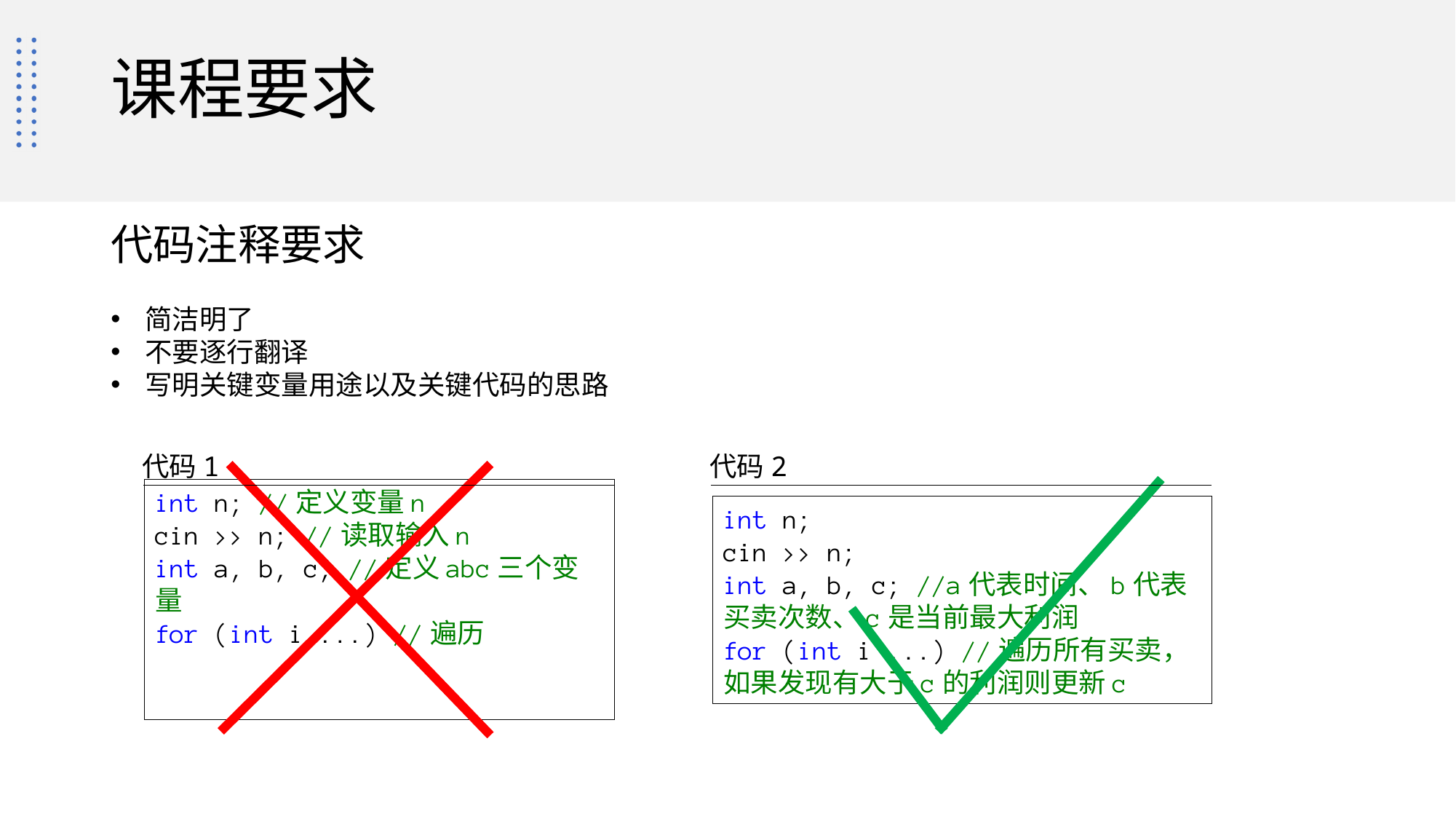

# 课程要求
代码注释要求
简洁明了
不要逐行翻译
写明关键变量用途以及关键代码的思路
代码1
代码2
int n; //定义变量n
cin >> n; //读取输入n
int a, b, c; //定义abc三个变量
for (int i ...) //遍历

int n;
cin >> n;
int a, b, c; //a代表时间、b代表买卖次数、c是当前最大利润
for (int i ...) //遍历所有买卖，如果发现有大于c的利润则更新c